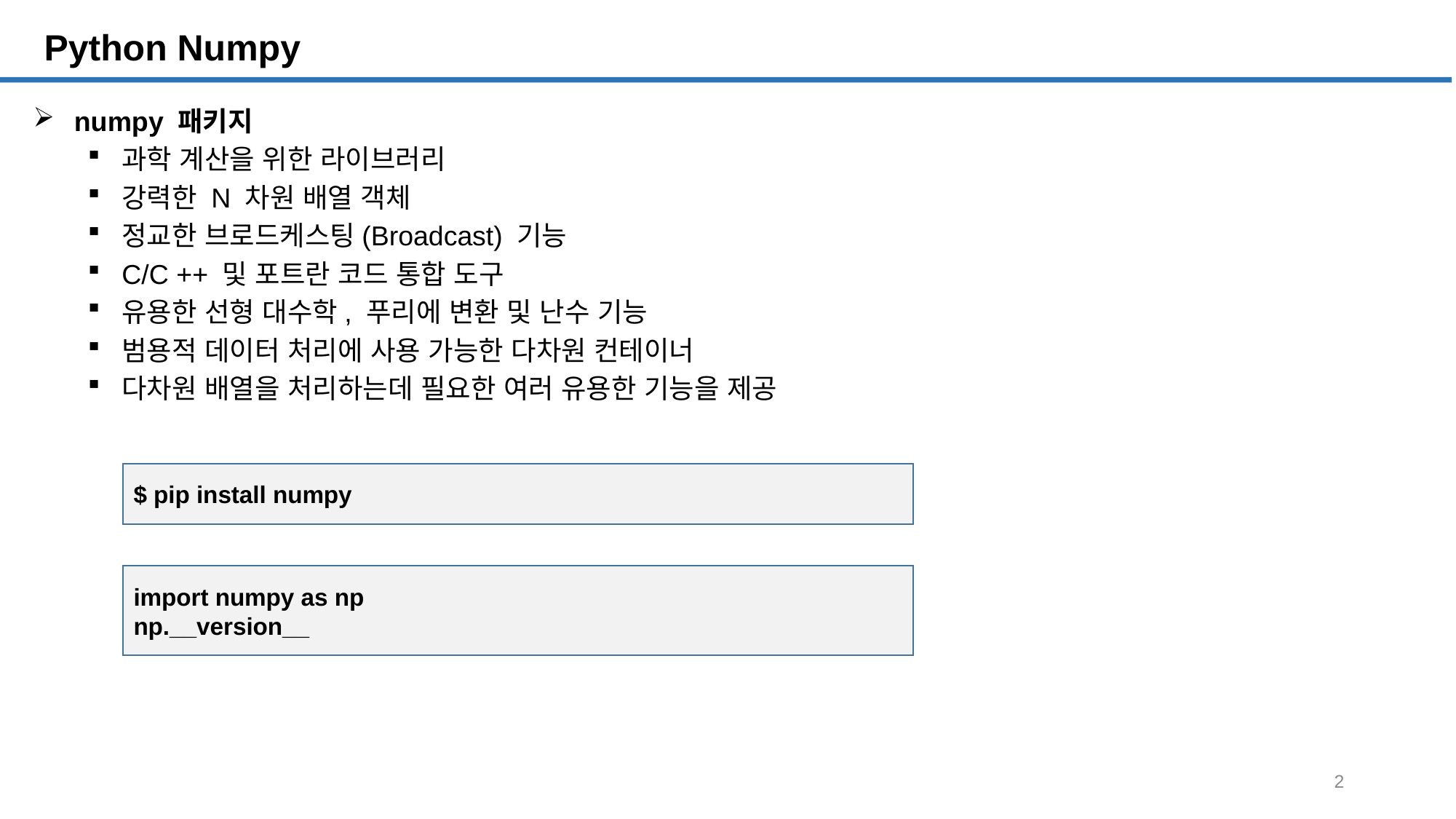

SQL 튜닝 개요
# Python Numpy

numpy 패키지
과학 계산을 위한 라이브러리
강력한 N 차원 배열 객체
정교한 브로드케스팅(Broadcast) 기능
C/C ++ 및 포트란 코드 통합 도구
유용한 선형 대수학, 푸리에 변환 및 난수 기능
범용적 데이터 처리에 사용 가능한 다차원 컨테이너
다차원 배열을 처리하는데 필요한 여러 유용한 기능을 제공
$ pip install numpy
import numpy as np
np.__version__
2